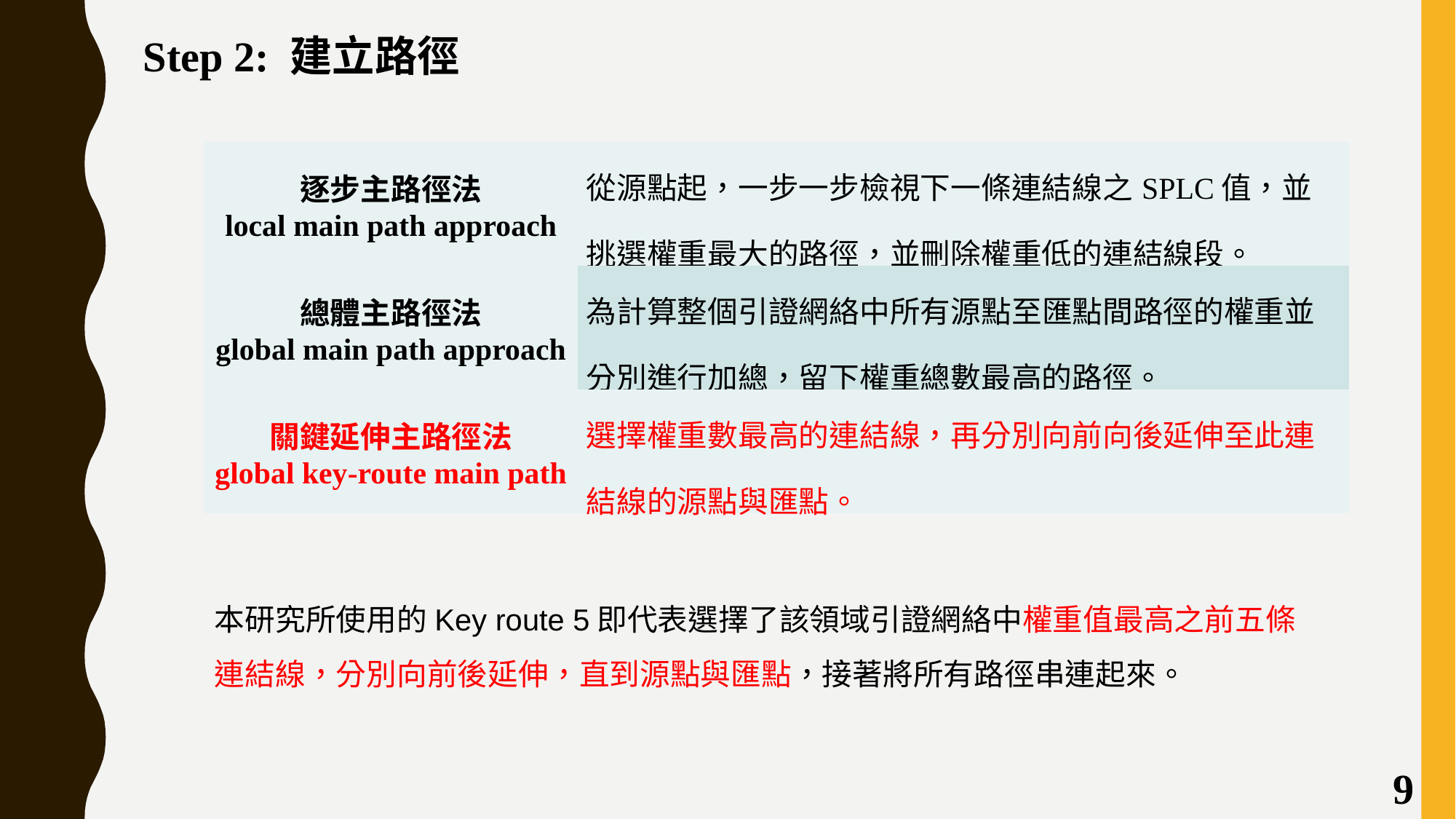

Step 2: 建立路徑
| 逐步主路徑法 local main path approach | 從源點起，一步一步檢視下一條連結線之SPLC值，並挑選權重最大的路徑，並刪除權重低的連結線段。 |
| --- | --- |
| 總體主路徑法 global main path approach | 為計算整個引證網絡中所有源點至匯點間路徑的權重並分別進行加總，留下權重總數最高的路徑。 |
| 關鍵延伸主路徑法 global key-route main path | 選擇權重數最高的連結線，再分別向前向後延伸至此連結線的源點與匯點。 |
本研究所使用的Key route 5即代表選擇了該領域引證網絡中權重值最高之前五條連結線，分別向前後延伸，直到源點與匯點，接著將所有路徑串連起來。
9